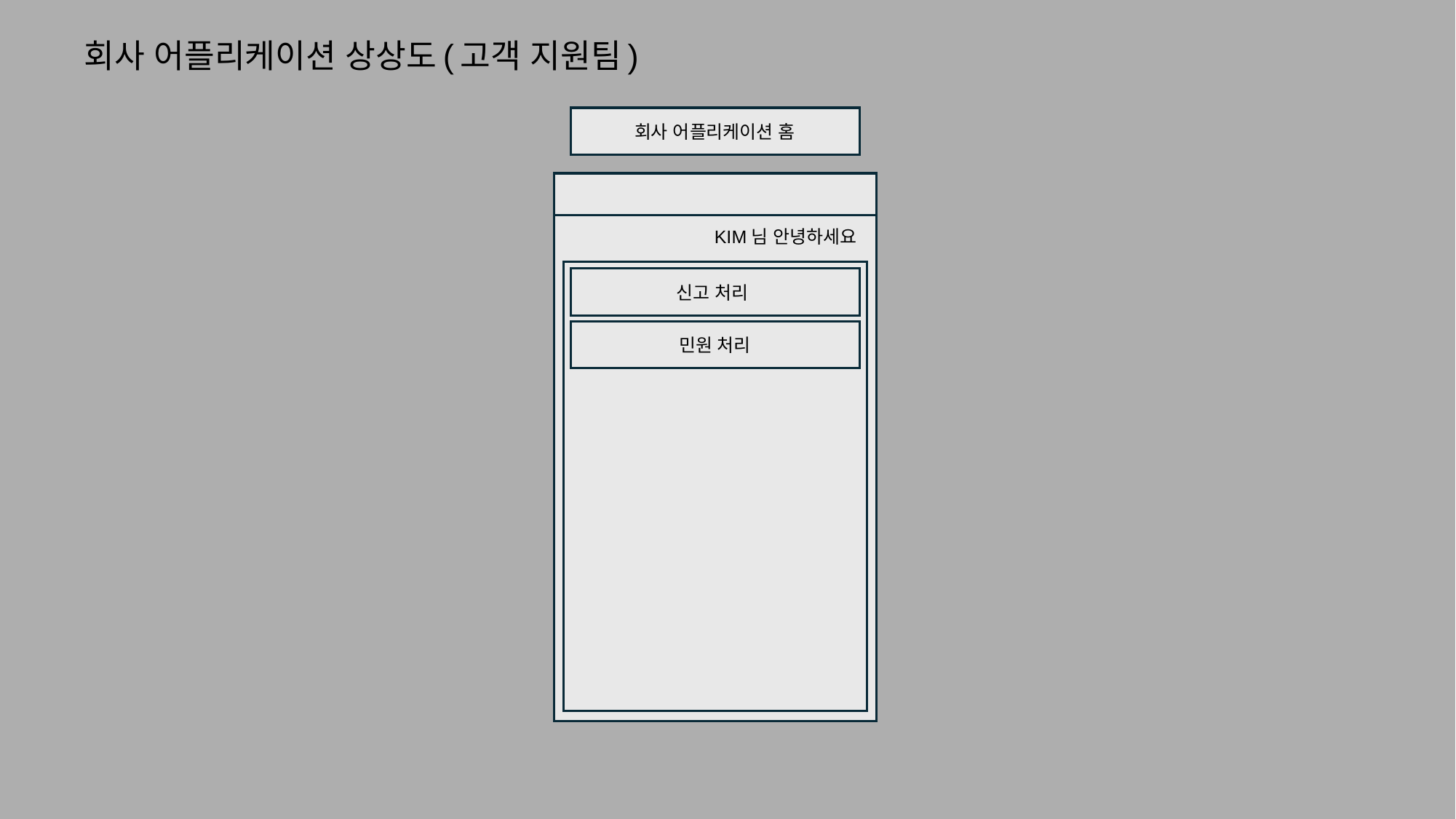

# 회사 어플리케이션 상상도(고객 지원팀)
회사 어플리케이션 홈

KIM님 안녕하세요

신고 처리
민원 처리